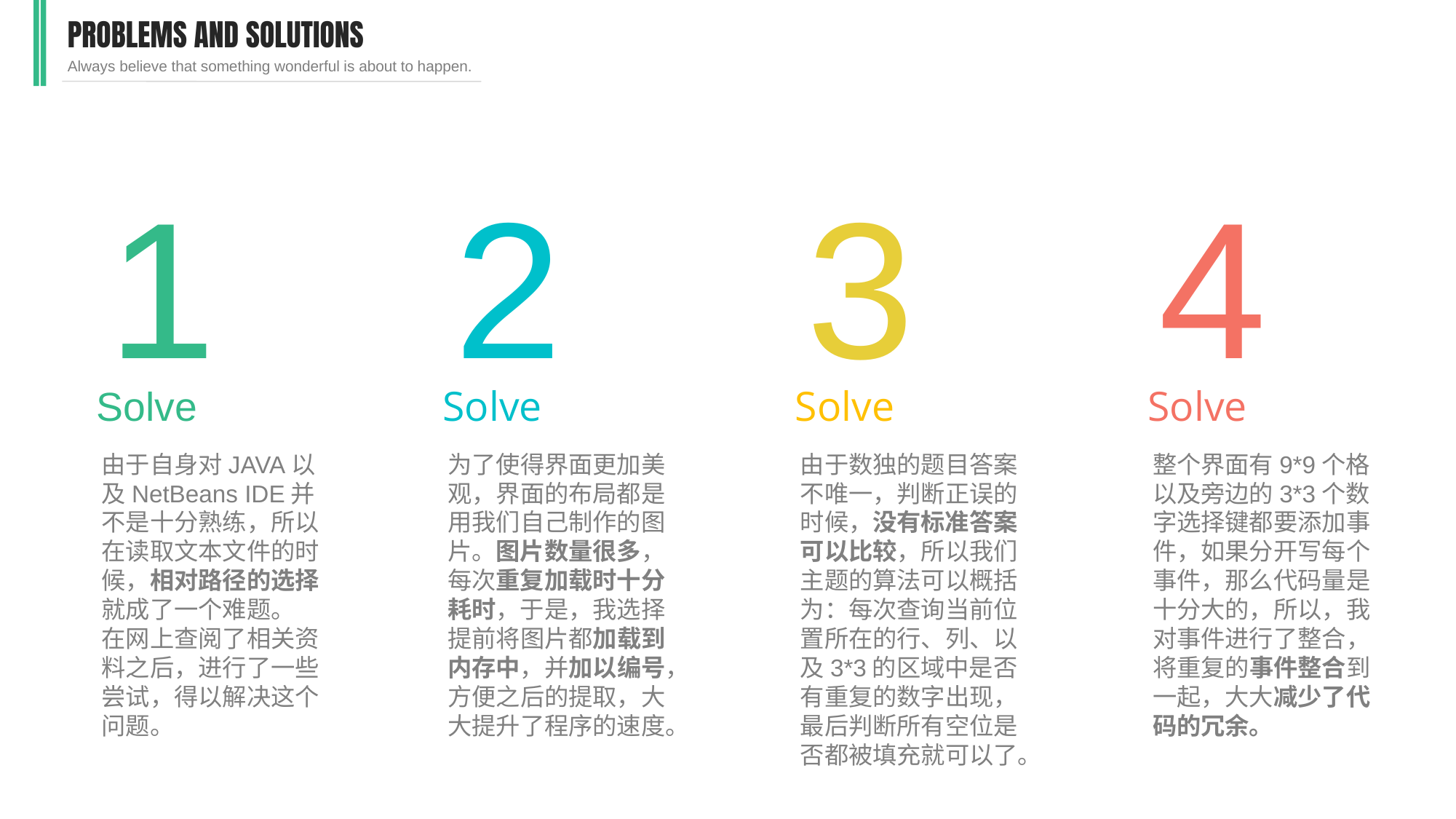

PROBLEMS AND SOLUTIONS
Always believe that something wonderful is about to happen.

1
Solve
由于自身对JAVA以及NetBeans IDE并不是十分熟练，所以在读取文本文件的时候，相对路径的选择就成了一个难题。
在网上查阅了相关资料之后，进行了一些尝试，得以解决这个问题。
2
Solve
为了使得界面更加美观，界面的布局都是用我们自己制作的图片。图片数量很多，每次重复加载时十分耗时，于是，我选择提前将图片都加载到内存中，并加以编号，方便之后的提取，大大提升了程序的速度。
3
Solve
由于数独的题目答案不唯一，判断正误的时候，没有标准答案可以比较，所以我们主题的算法可以概括为：每次查询当前位置所在的行、列、以及3*3的区域中是否有重复的数字出现，最后判断所有空位是否都被填充就可以了。
4
Solve
整个界面有9*9个格以及旁边的3*3个数字选择键都要添加事件，如果分开写每个事件，那么代码量是十分大的，所以，我对事件进行了整合，将重复的事件整合到一起，大大减少了代码的冗余。